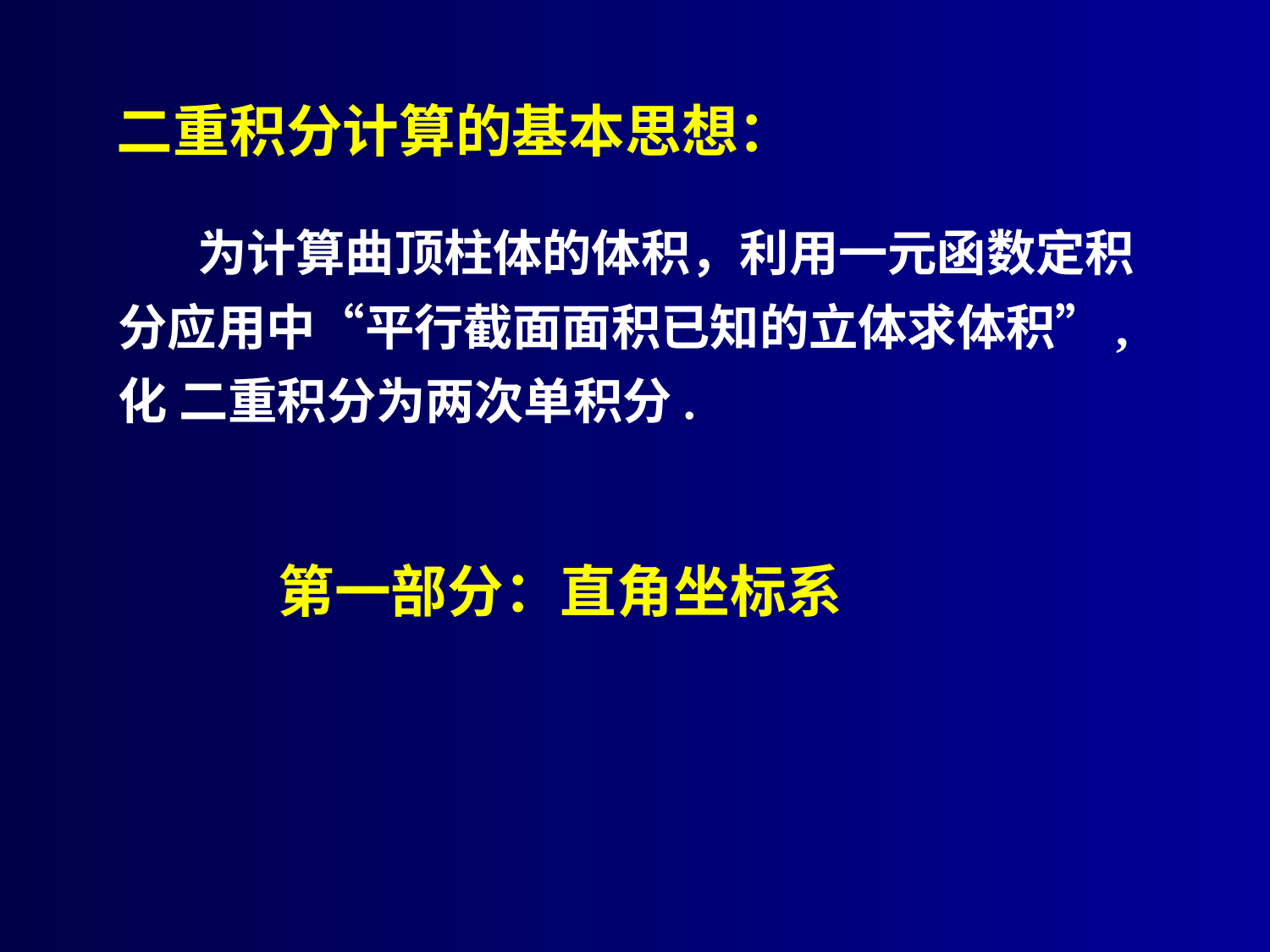

# 二重积分计算的基本思想：
      为计算曲顶柱体的体积，利用一元函数定积分应用中“平行截面面积已知的立体求体积”, 化 二重积分为两次单积分.

第一部分：直角坐标系